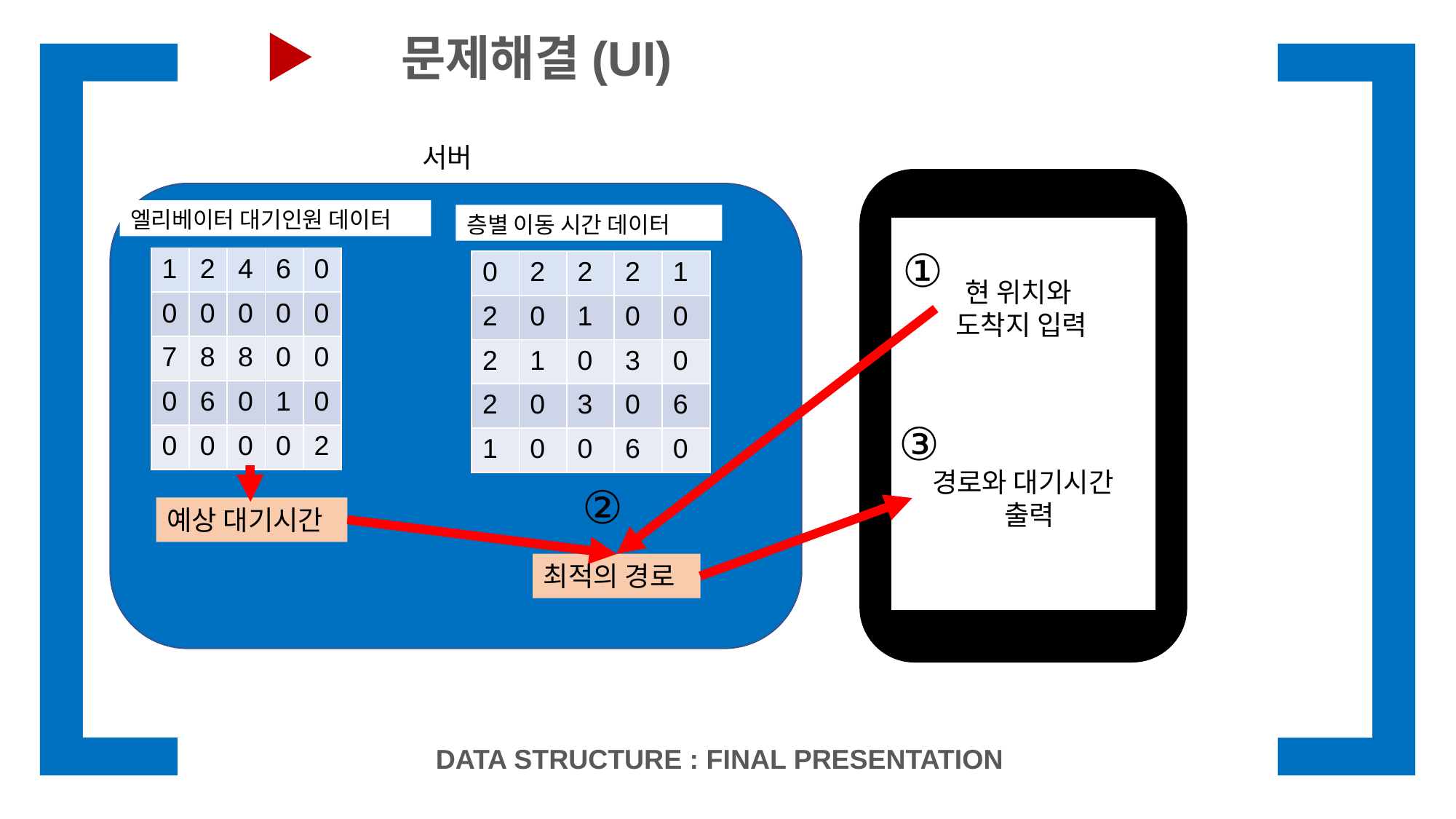

문제해결(UI)
서버

엘리베이터 대기인원 데이터
층별 이동 시간 데이터

①
| 1 | 2 | 4 | 6 | 0 |
| --- | --- | --- | --- | --- |
| 0 | 0 | 0 | 0 | 0 |
| 7 | 8 | 8 | 0 | 0 |
| 0 | 6 | 0 | 1 | 0 |
| 0 | 0 | 0 | 0 | 2 |
| 0 | 2 | 2 | 2 | 1 |
| --- | --- | --- | --- | --- |
| 2 | 0 | 1 | 0 | 0 |
| 2 | 1 | 0 | 3 | 0 |
| 2 | 0 | 3 | 0 | 6 |
| 1 | 0 | 0 | 6 | 0 |
현 위치와
도착지 입력
③
경로와 대기시간
 출력
②
예상 대기시간
최적의 경로